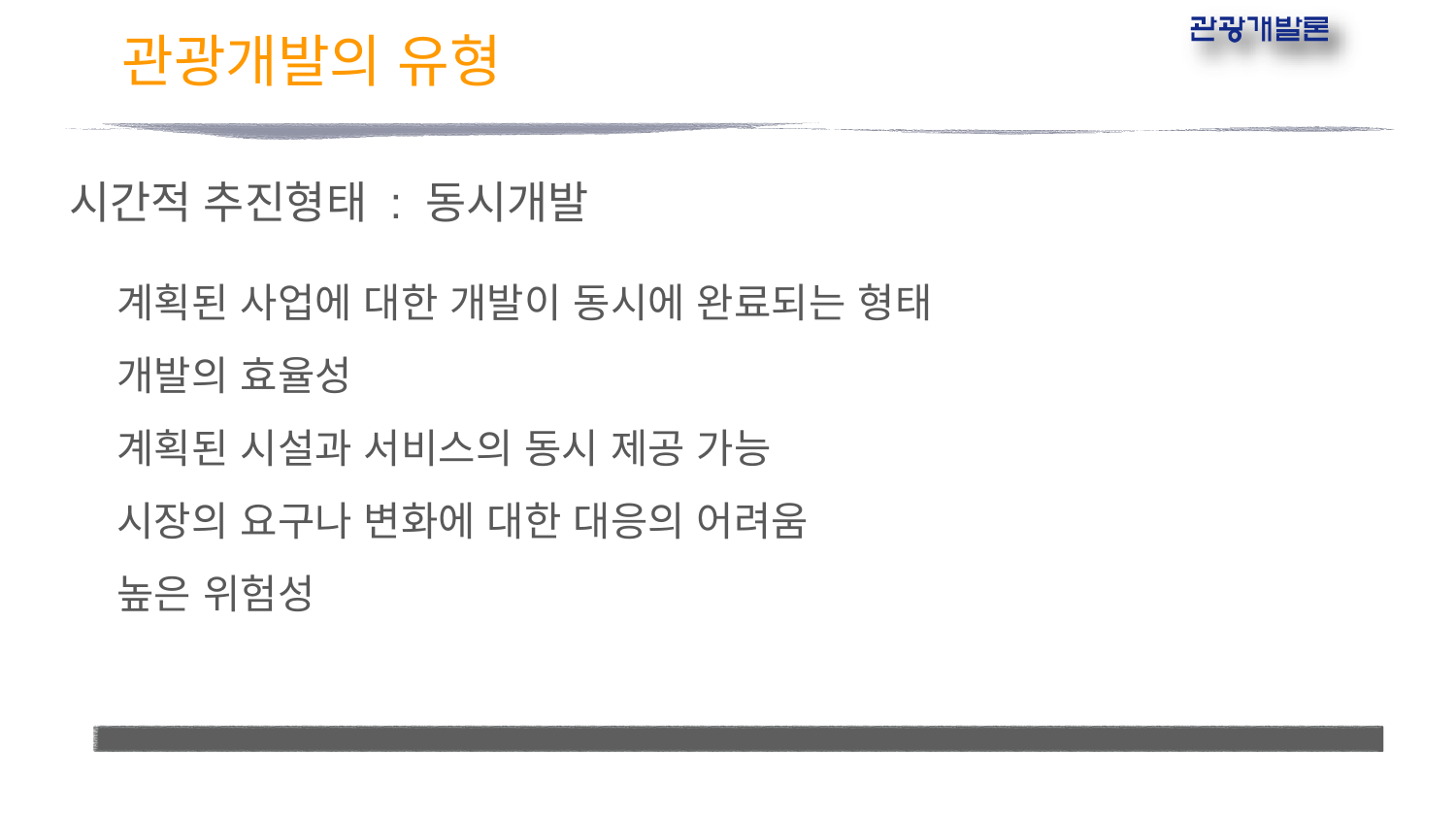

# 관광개발의 유형
시간적 추진형태 : 동시개발
계획된 사업에 대한 개발이 동시에 완료되는 형태
개발의 효율성
계획된 시설과 서비스의 동시 제공 가능
시장의 요구나 변화에 대한 대응의 어려움
높은 위험성